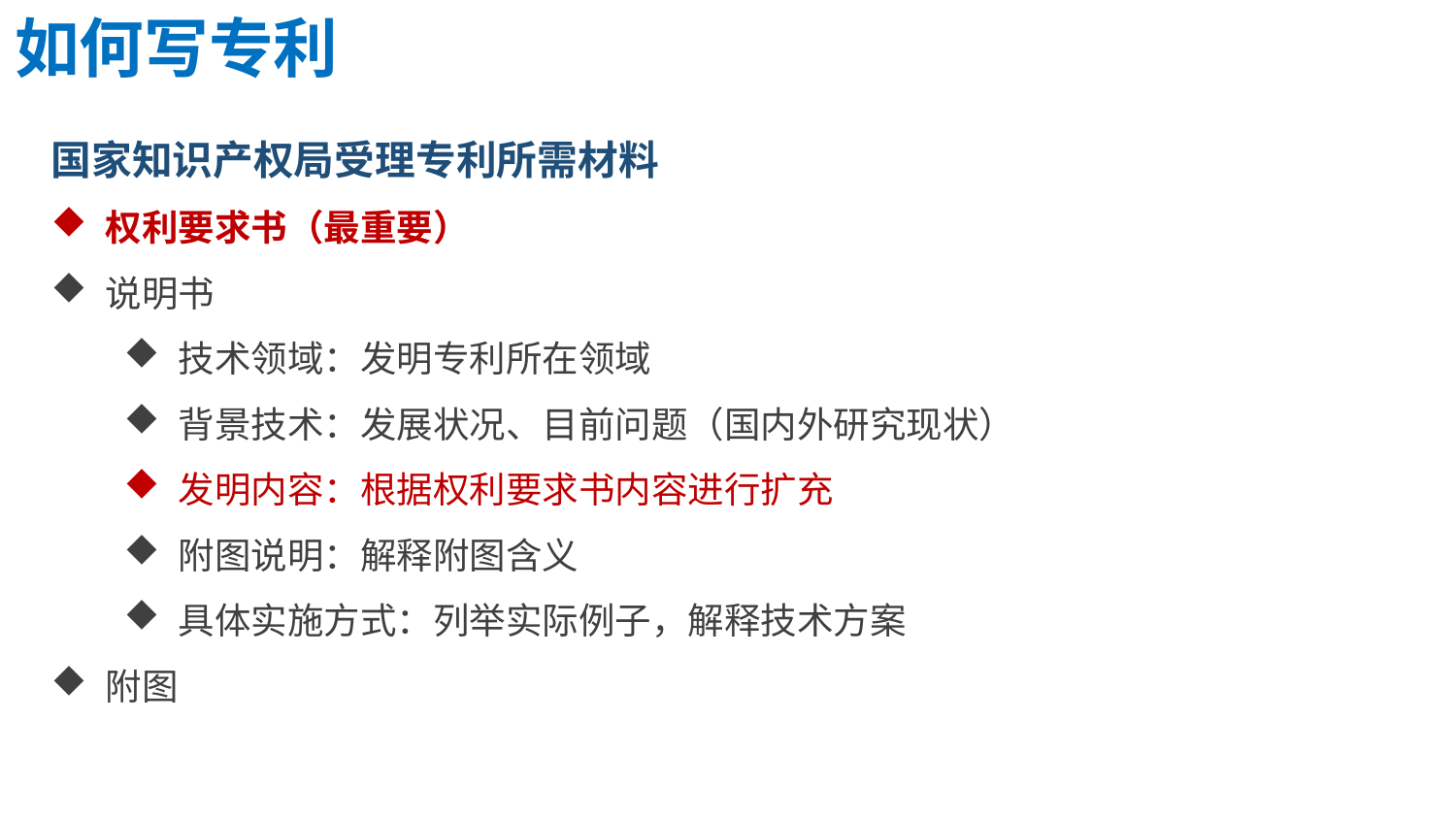

如何写专利
国家知识产权局受理专利所需材料
权利要求书（最重要）
说明书
技术领域：发明专利所在领域
背景技术：发展状况、目前问题（国内外研究现状）
发明内容：根据权利要求书内容进行扩充
附图说明：解释附图含义
具体实施方式：列举实际例子，解释技术方案
附图